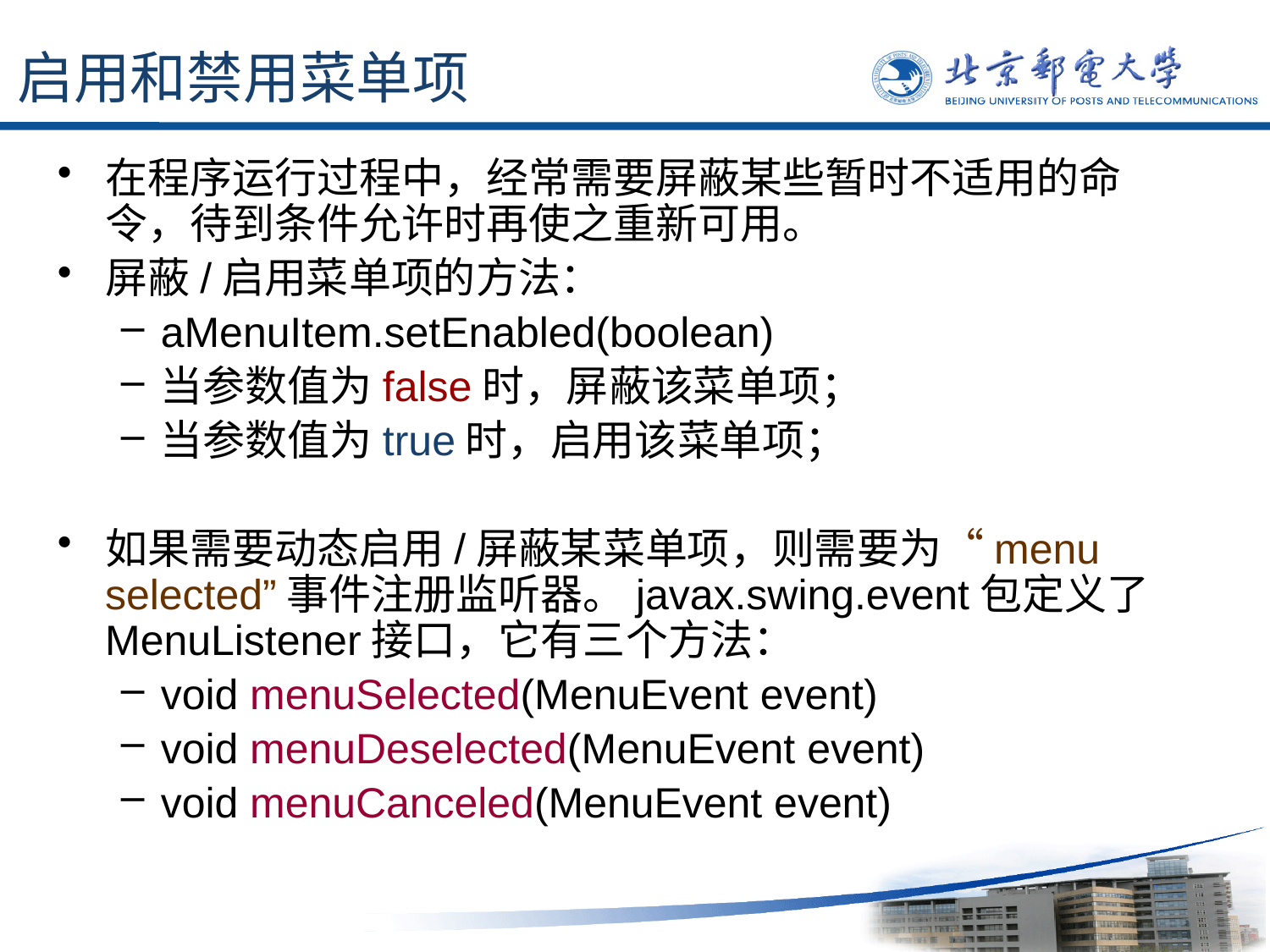

# 启用和禁用菜单项
在程序运行过程中，经常需要屏蔽某些暂时不适用的命令，待到条件允许时再使之重新可用。
屏蔽/启用菜单项的方法：
aMenuItem.setEnabled(boolean)
当参数值为false时，屏蔽该菜单项；
当参数值为true时，启用该菜单项；

如果需要动态启用/屏蔽某菜单项，则需要为“menu selected”事件注册监听器。javax.swing.event包定义了MenuListener接口，它有三个方法：
void menuSelected(MenuEvent event)
void menuDeselected(MenuEvent event)
void menuCanceled(MenuEvent event)